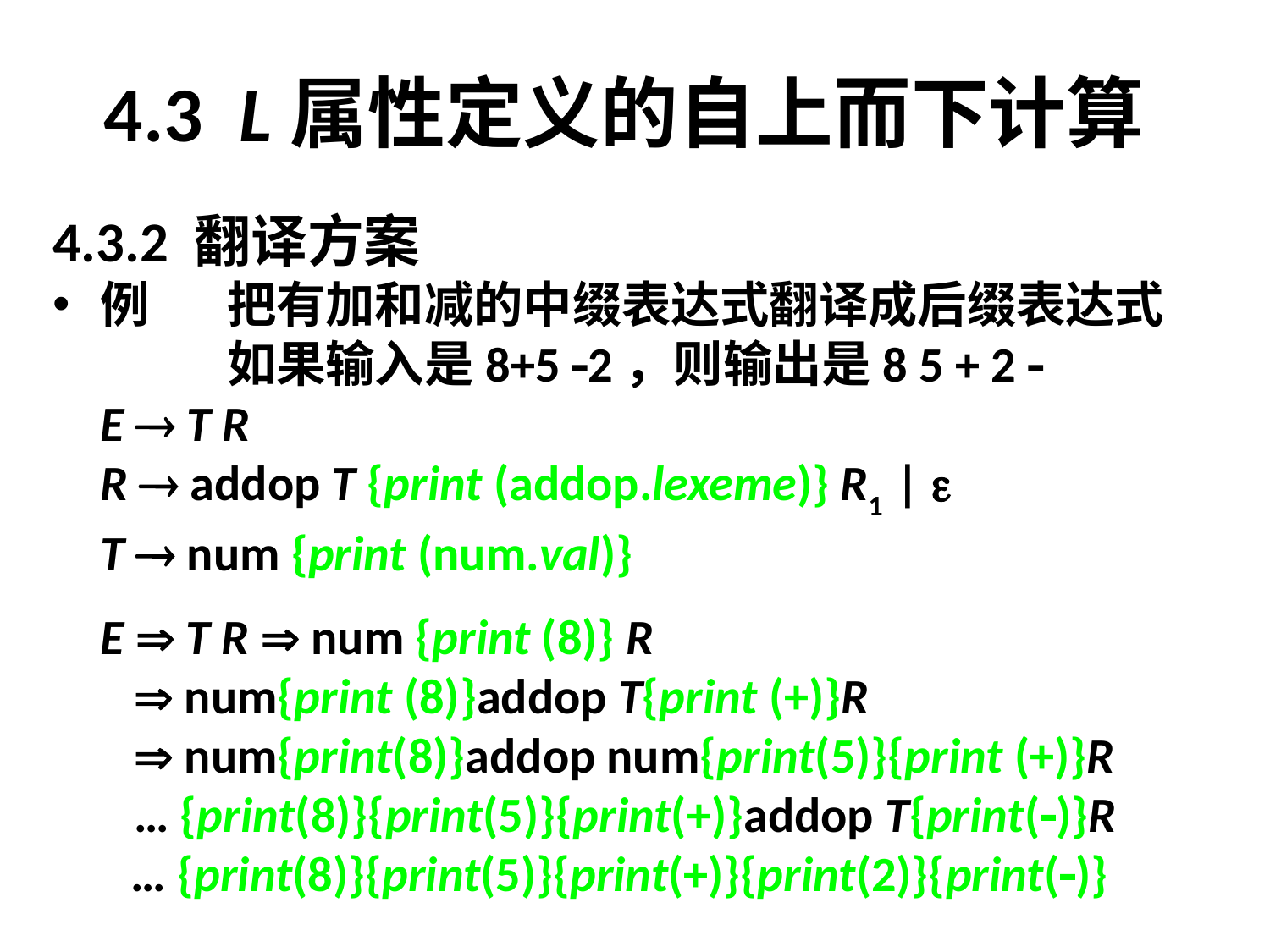

# 4.3  L属性定义的自上而下计算
4.3.2 翻译方案
例	把有加和减的中缀表达式翻译成后缀表达式
		如果输入是8+5 −2，则输出是8 5 + 2 −
	E → T R
	R → addop T {print (addop.lexeme)} R1  | ε
	T → num {print (num.val)}
	E ⇒ T R ⇒ num {print (8)} R
	   ⇒ num{print (8)}addop T{print (+)}R
	   ⇒ num{print(8)}addop num{print(5)}{print (+)}R
	   … {print(8)}{print(5)}{print(+)}addop T{print(−)}R
       … {print(8)}{print(5)}{print(+)}{print(2)}{print(−)}